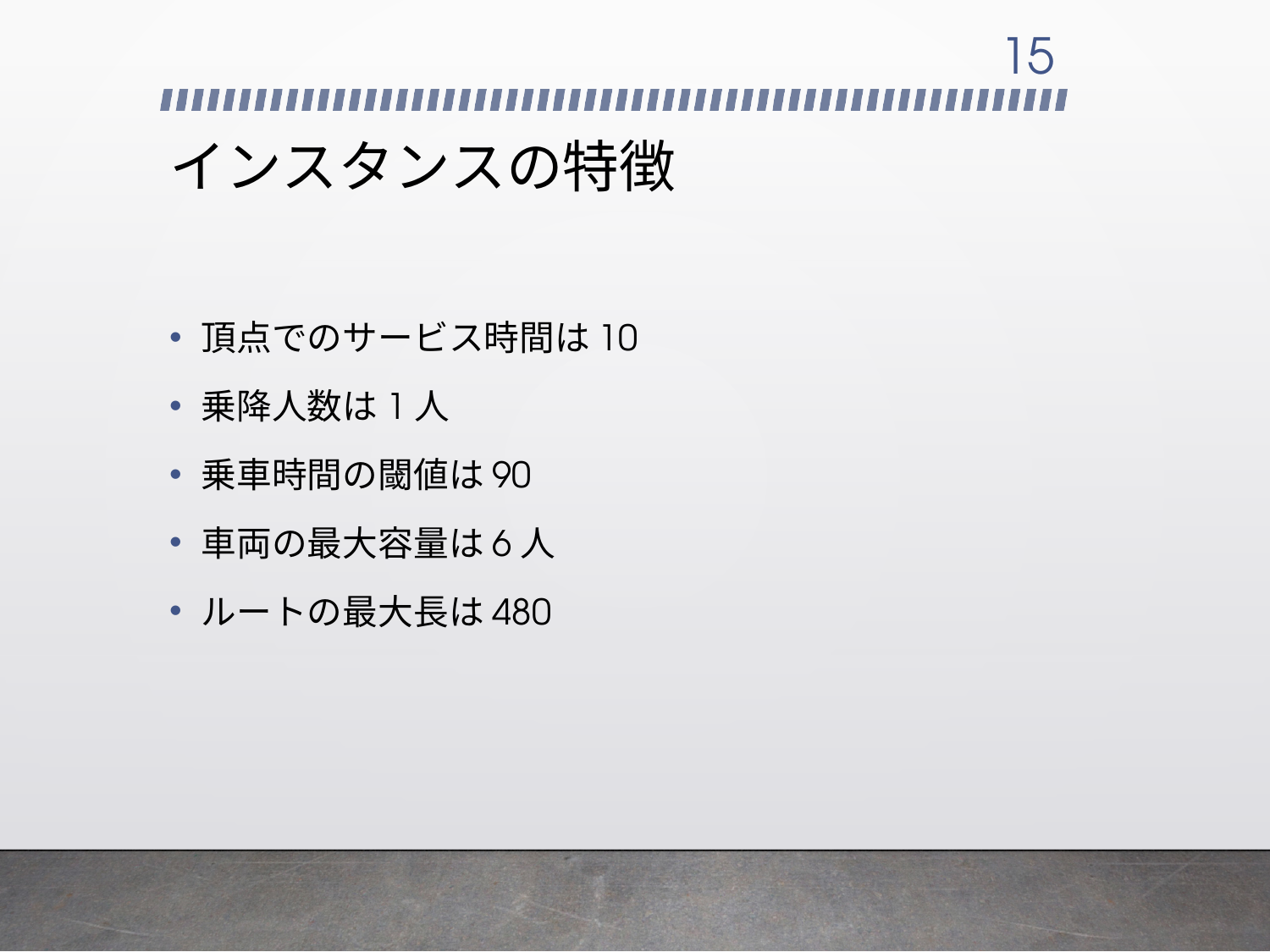

15
# インスタンスの特徴
頂点でのサービス時間は10
乗降人数は1人
乗車時間の閾値は90
車両の最大容量は6人
ルートの最大長は480